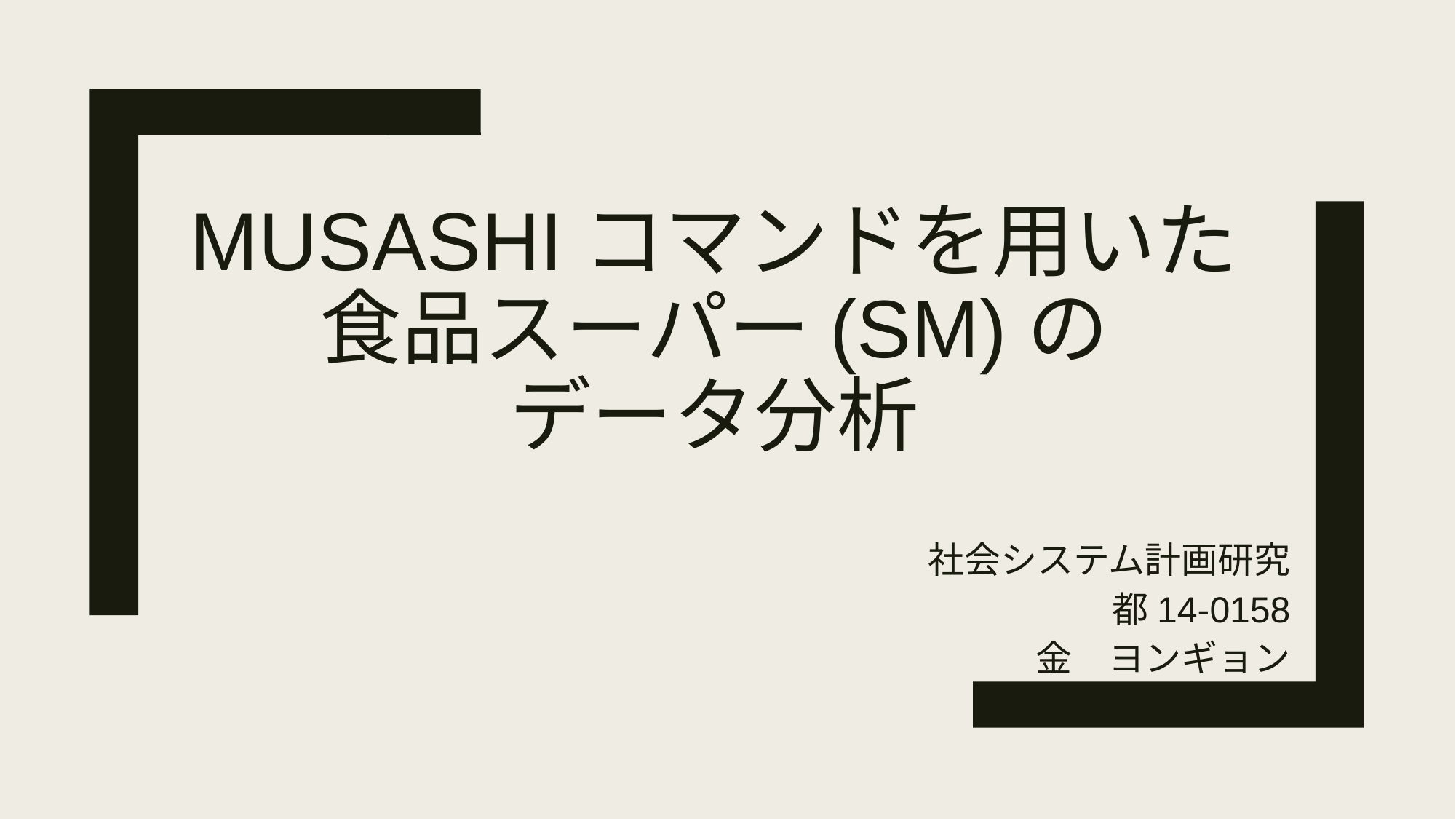

# MUSASHIコマンドを用いた 食品スーパー(SM)の データ分析
社会システム計画研究
都14-0158
金　ヨンギョン